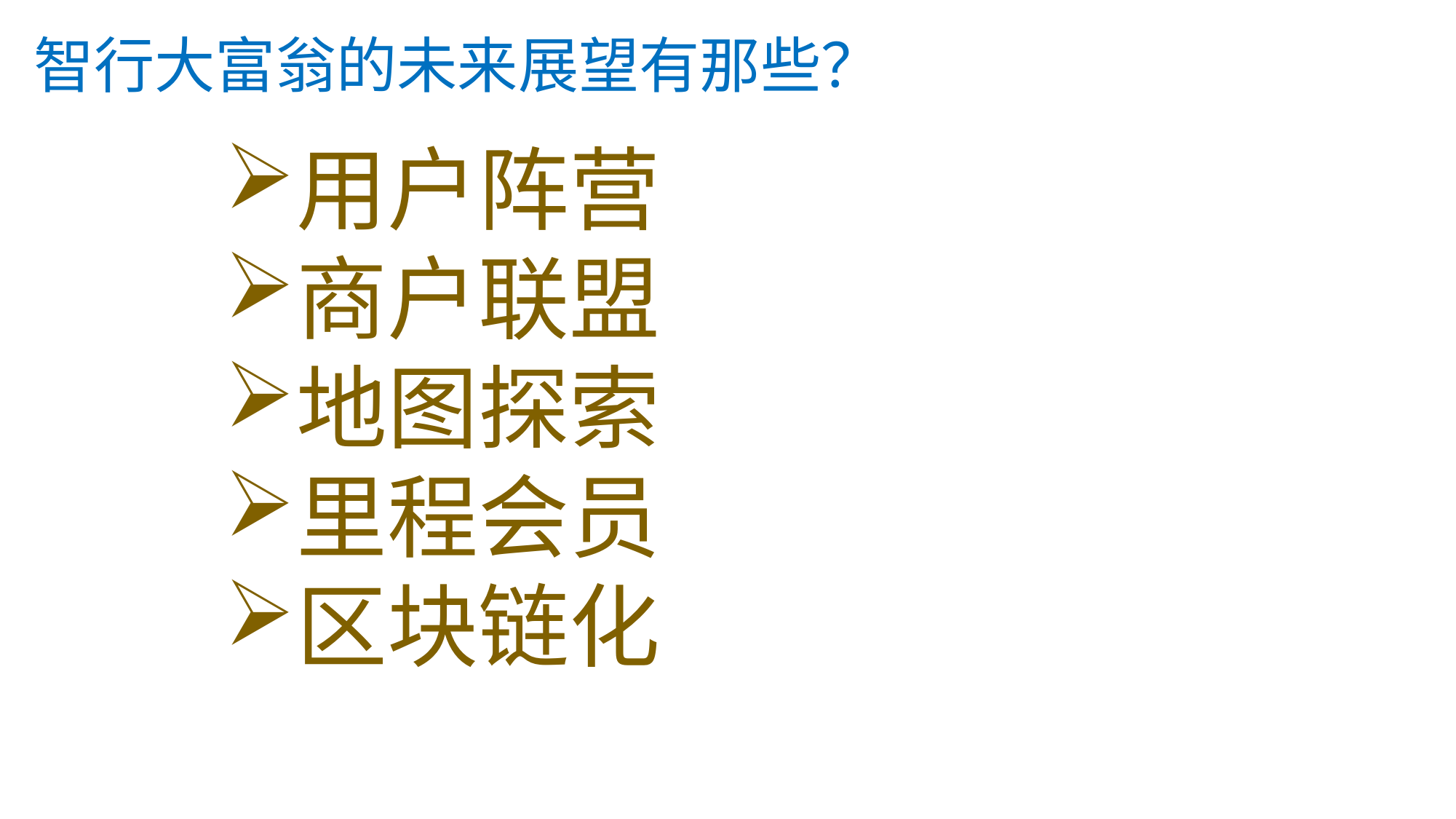

智行大富翁的未来展望有那些？
用户阵营
商户联盟
地图探索
里程会员
区块链化